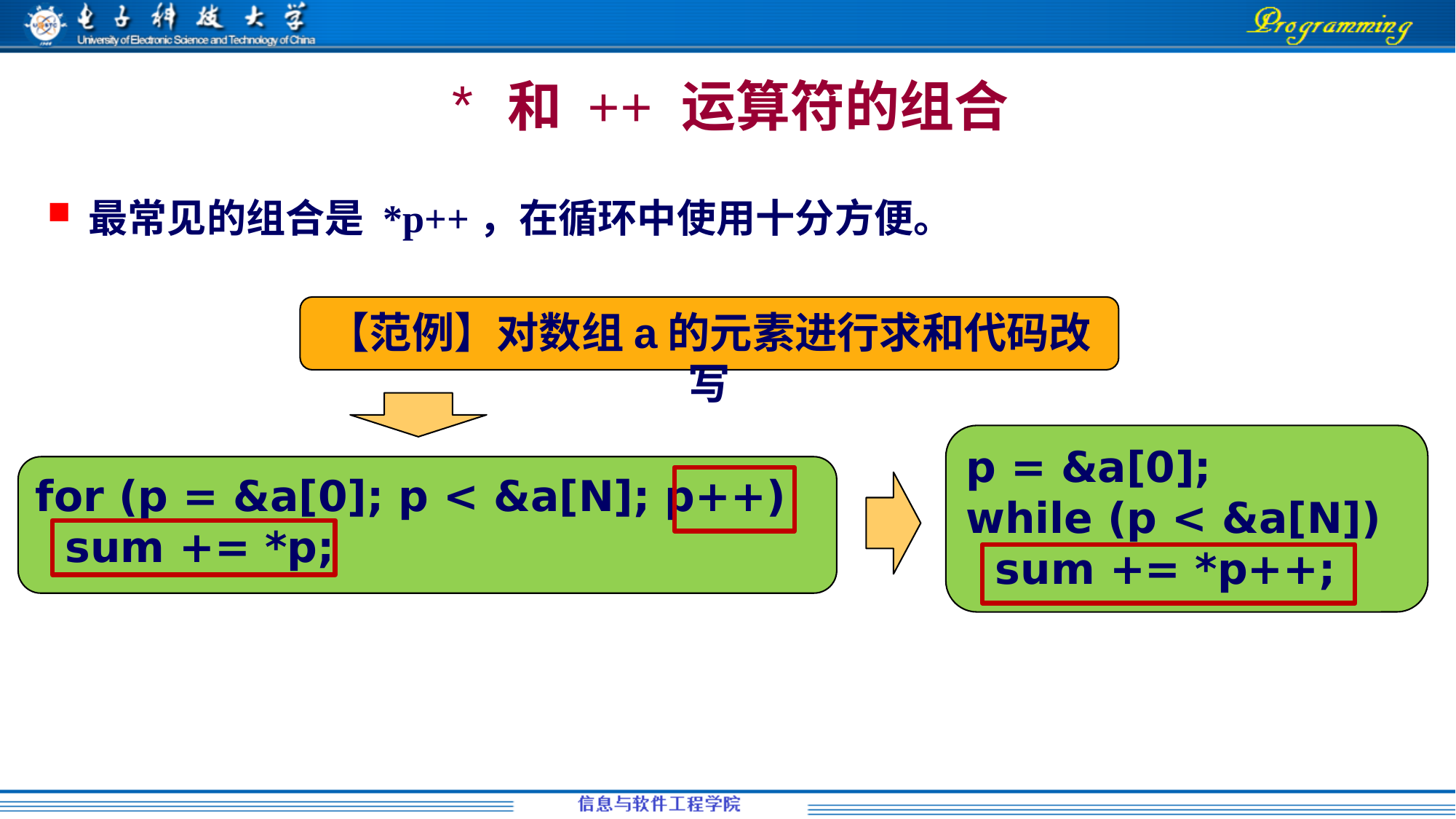

# * 和 ++ 运算符的组合
最常见的组合是 *p++，在循环中使用十分方便。
【范例】对数组a的元素进行求和代码改写

p = &a[0];
while (p < &a[N])
  sum += *p++;

for (p = &a[0]; p < &a[N]; p++)
  sum += *p;